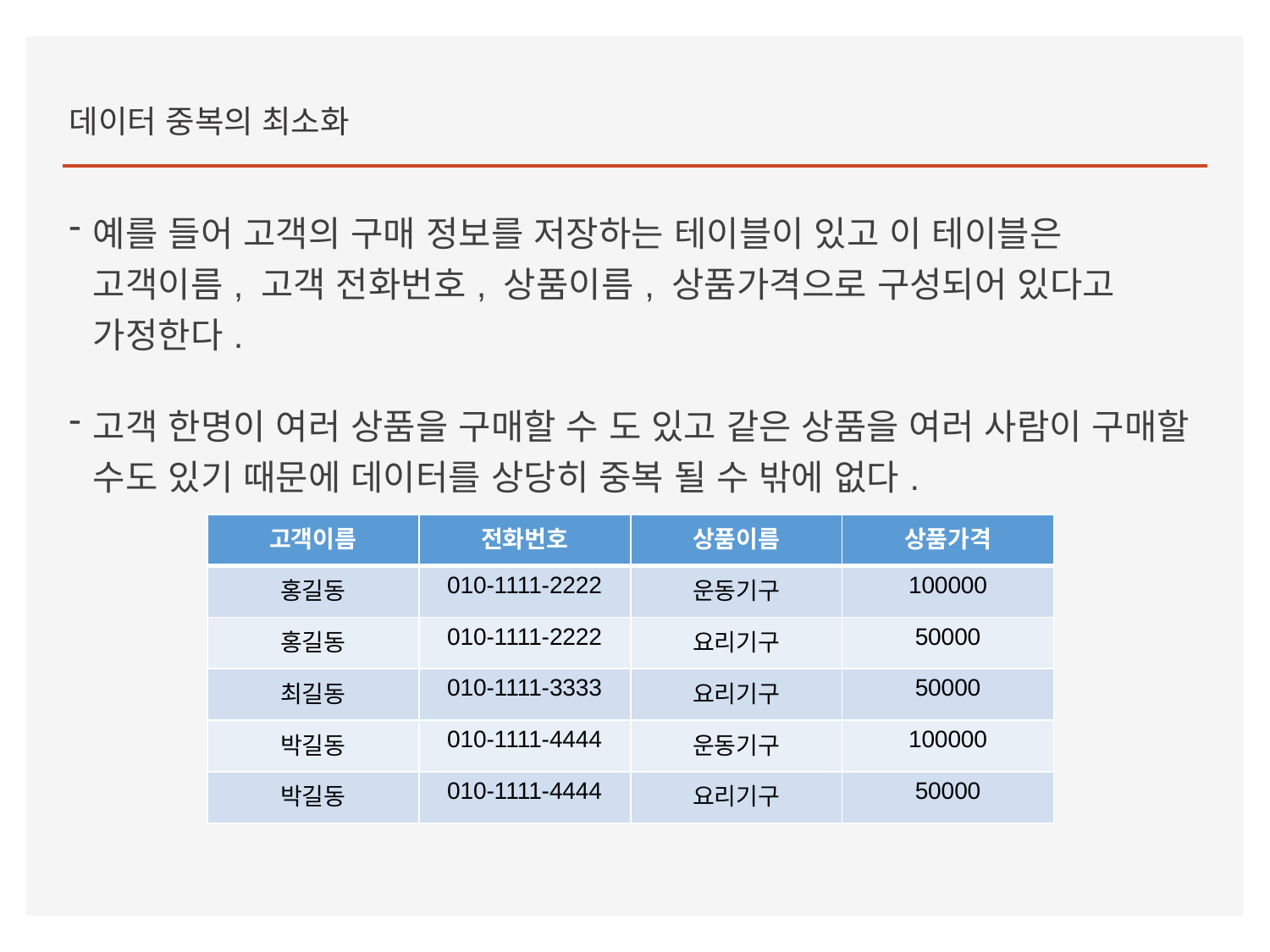

데이터 중복의 최소화
예를 들어 고객의 구매 정보를 저장하는 테이블이 있고 이 테이블은 고객이름, 고객 전화번호, 상품이름, 상품가격으로 구성되어 있다고 가정한다.
고객 한명이 여러 상품을 구매할 수 도 있고 같은 상품을 여러 사람이 구매할 수도 있기 때문에 데이터를 상당히 중복 될 수 밖에 없다.
| 고객이름 | 전화번호 | 상품이름 | 상품가격 |
| --- | --- | --- | --- |
| 홍길동 | 010-1111-2222 | 운동기구 | 100000 |
| 홍길동 | 010-1111-2222 | 요리기구 | 50000 |
| 최길동 | 010-1111-3333 | 요리기구 | 50000 |
| 박길동 | 010-1111-4444 | 운동기구 | 100000 |
| 박길동 | 010-1111-4444 | 요리기구 | 50000 |